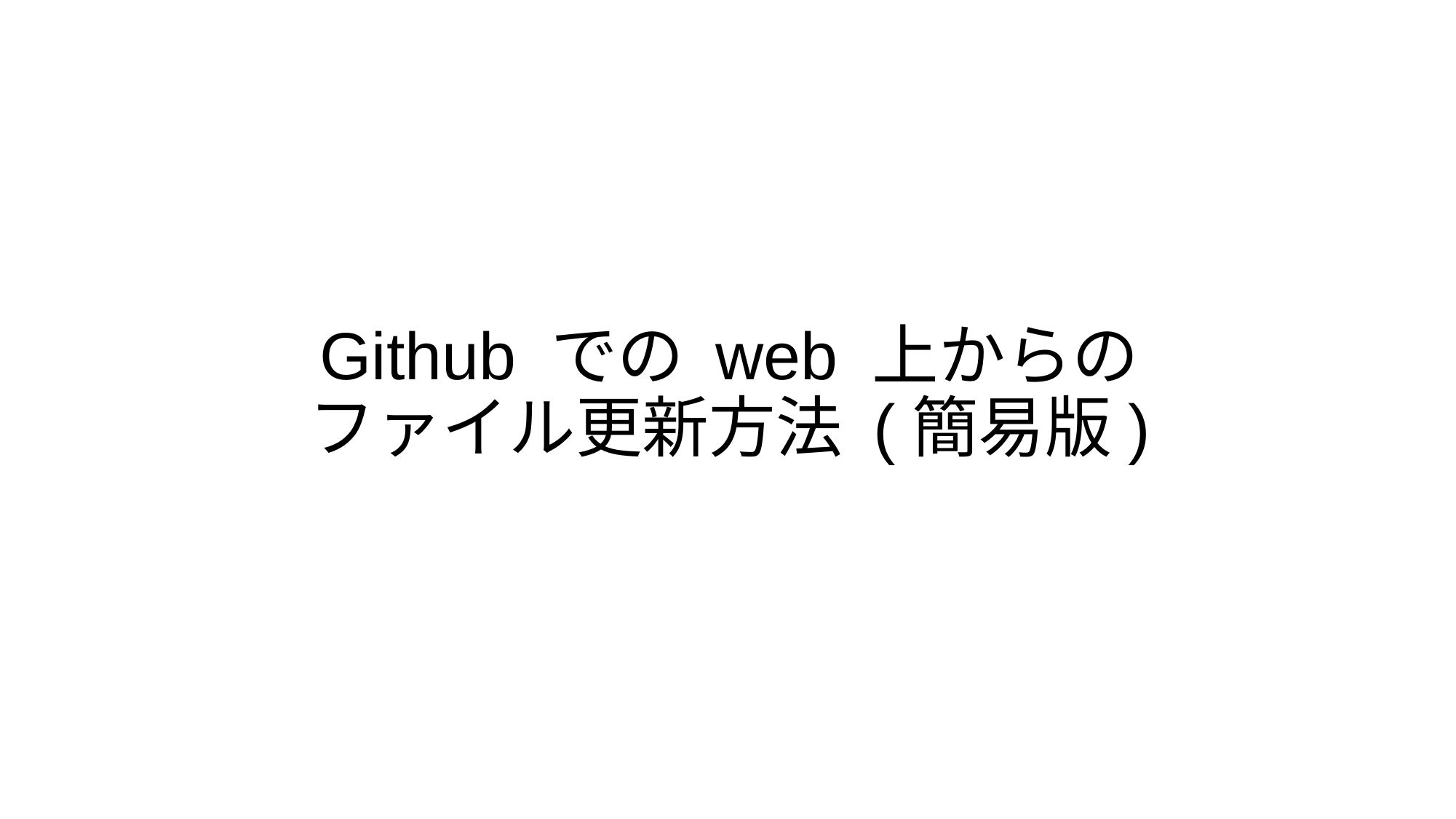

# Github での web 上からの ファイル更新方法 (簡易版)